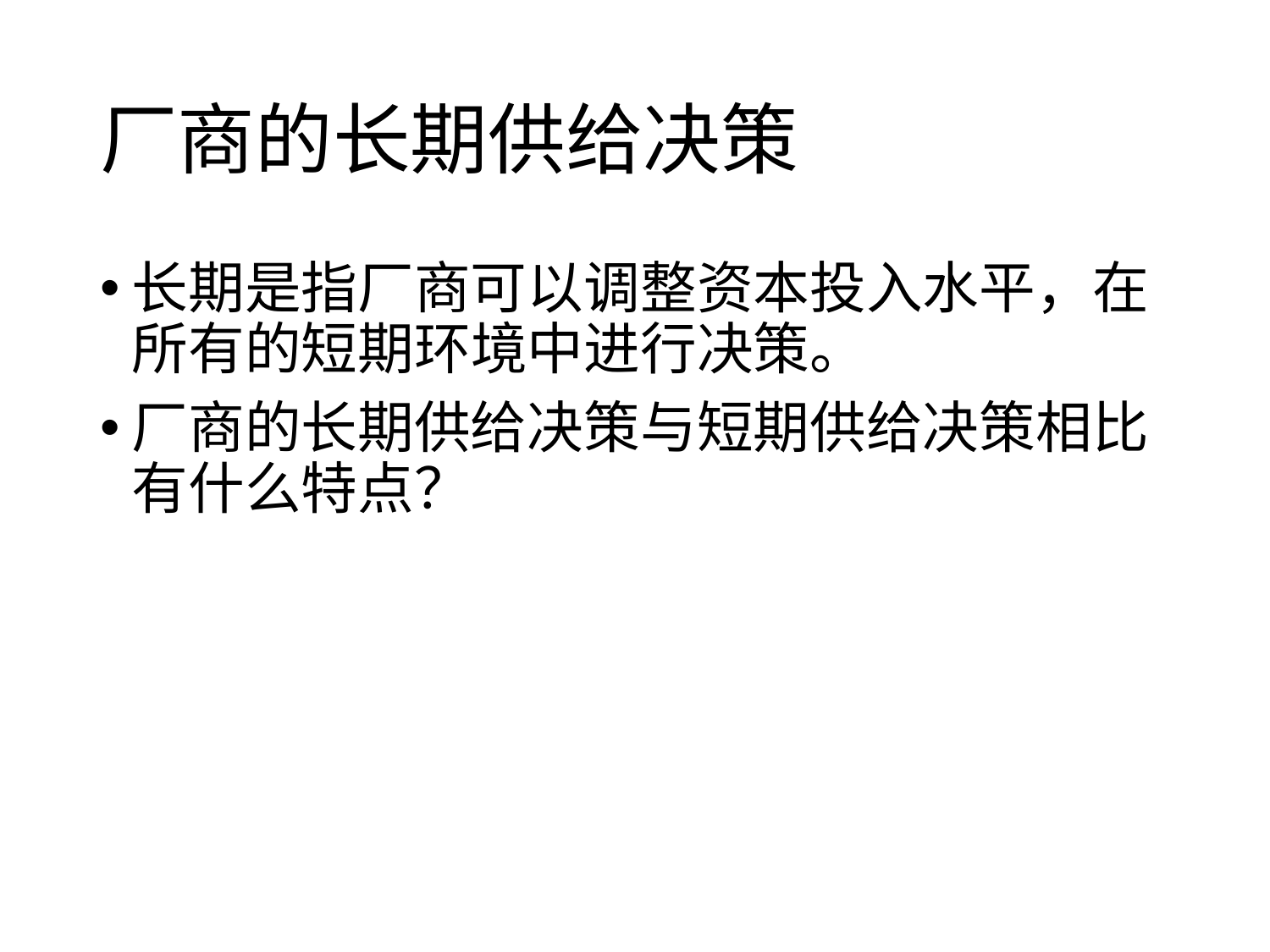

# 厂商的长期供给决策
长期是指厂商可以调整资本投入水平，在所有的短期环境中进行决策。
厂商的长期供给决策与短期供给决策相比有什么特点？